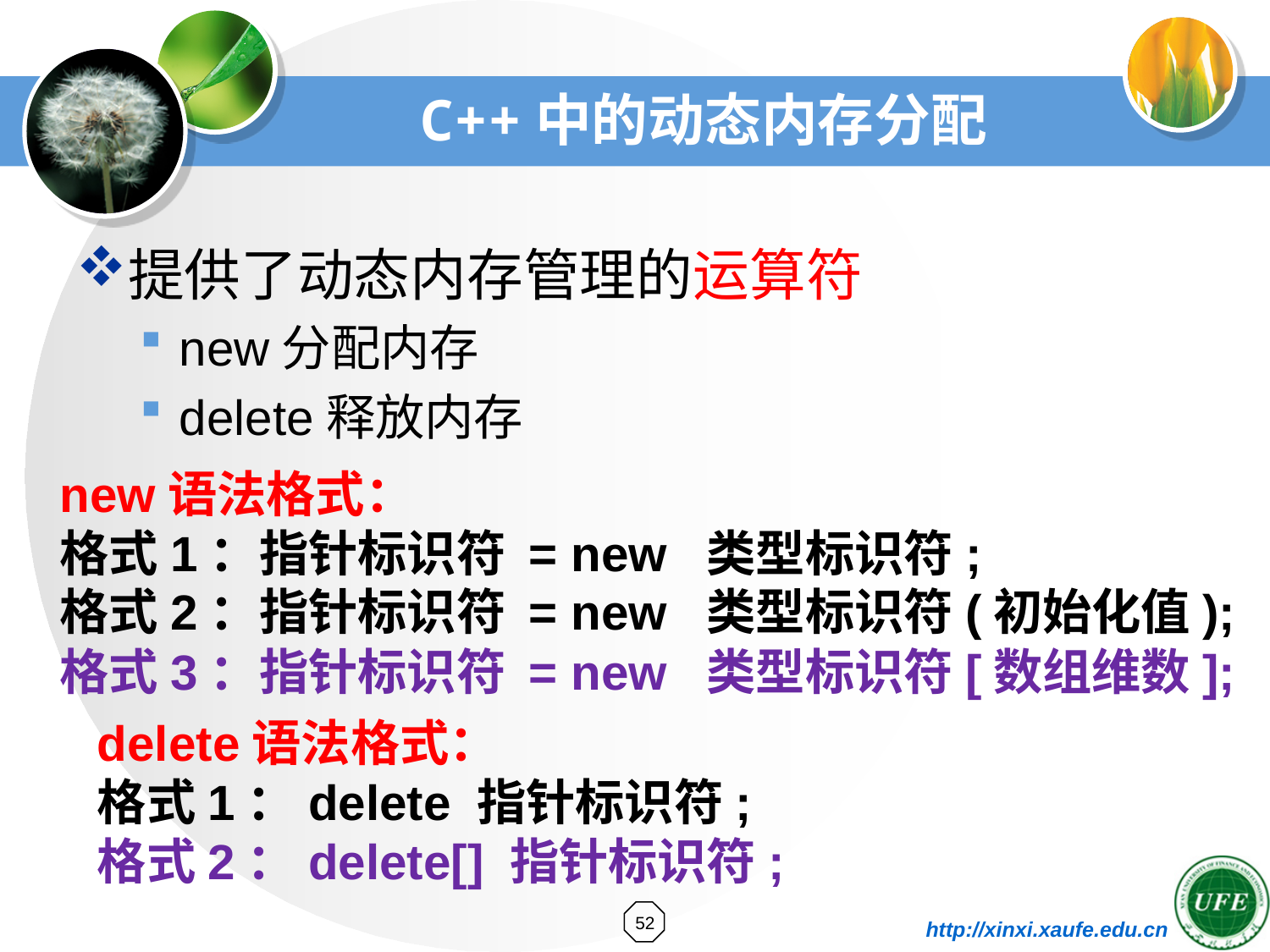

# C++中的动态内存分配
提供了动态内存管理的运算符
new分配内存
delete释放内存
new语法格式：
格式1：指针标识符 = new  类型标识符;
格式2：指针标识符 = new  类型标识符(初始化值);
格式3：指针标识符 = new  类型标识符[数组维数];
delete语法格式：
格式1：delete 指针标识符;
格式2：delete[] 指针标识符;
52
http://xinxi.xaufe.edu.cn